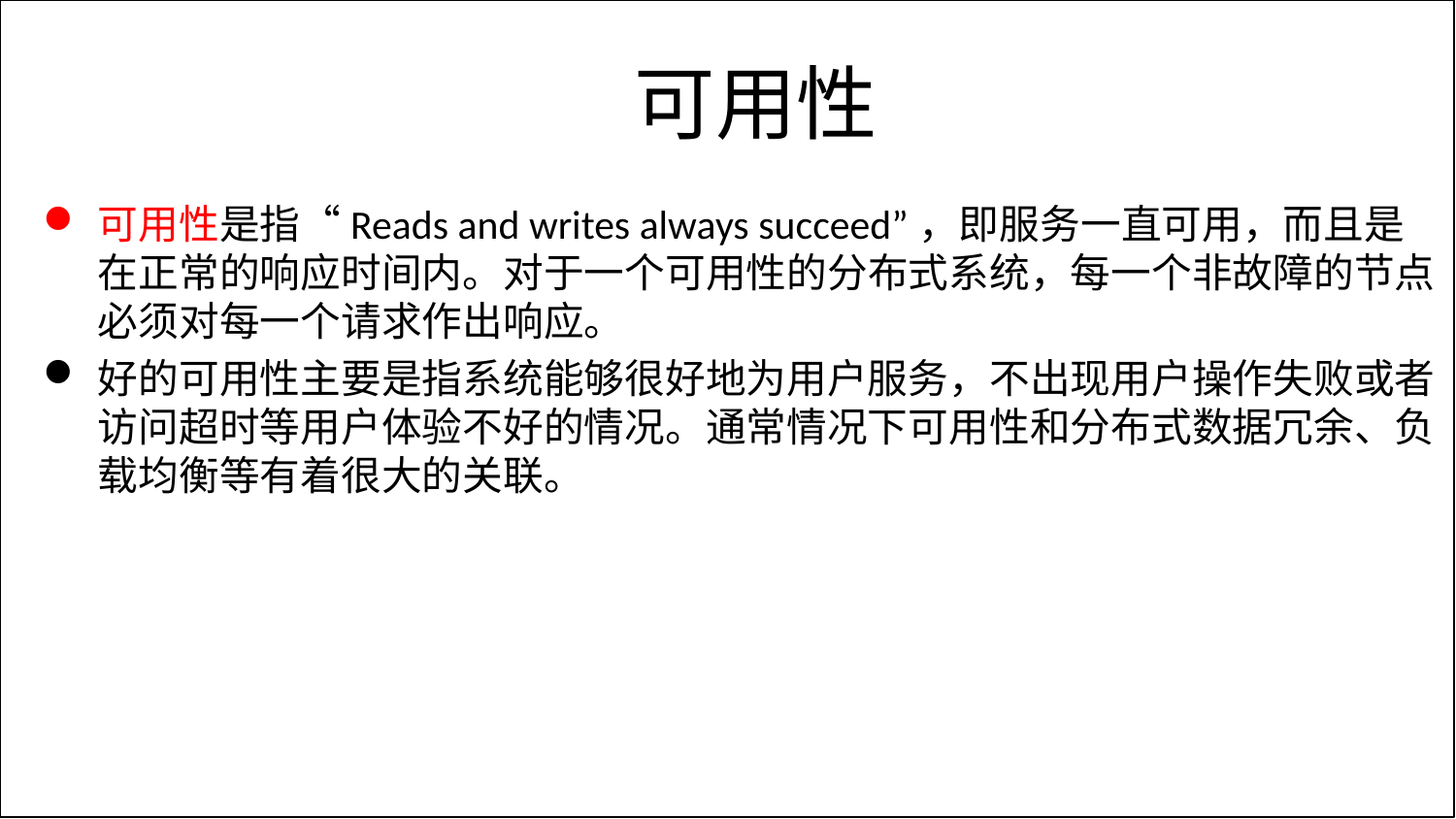

# 可用性
可用性是指“Reads and writes always succeed”，即服务一直可用，而且是在正常的响应时间内。对于一个可用性的分布式系统，每一个非故障的节点必须对每一个请求作出响应。
好的可用性主要是指系统能够很好地为用户服务，不出现用户操作失败或者访问超时等用户体验不好的情况。通常情况下可用性和分布式数据冗余、负载均衡等有着很大的关联。